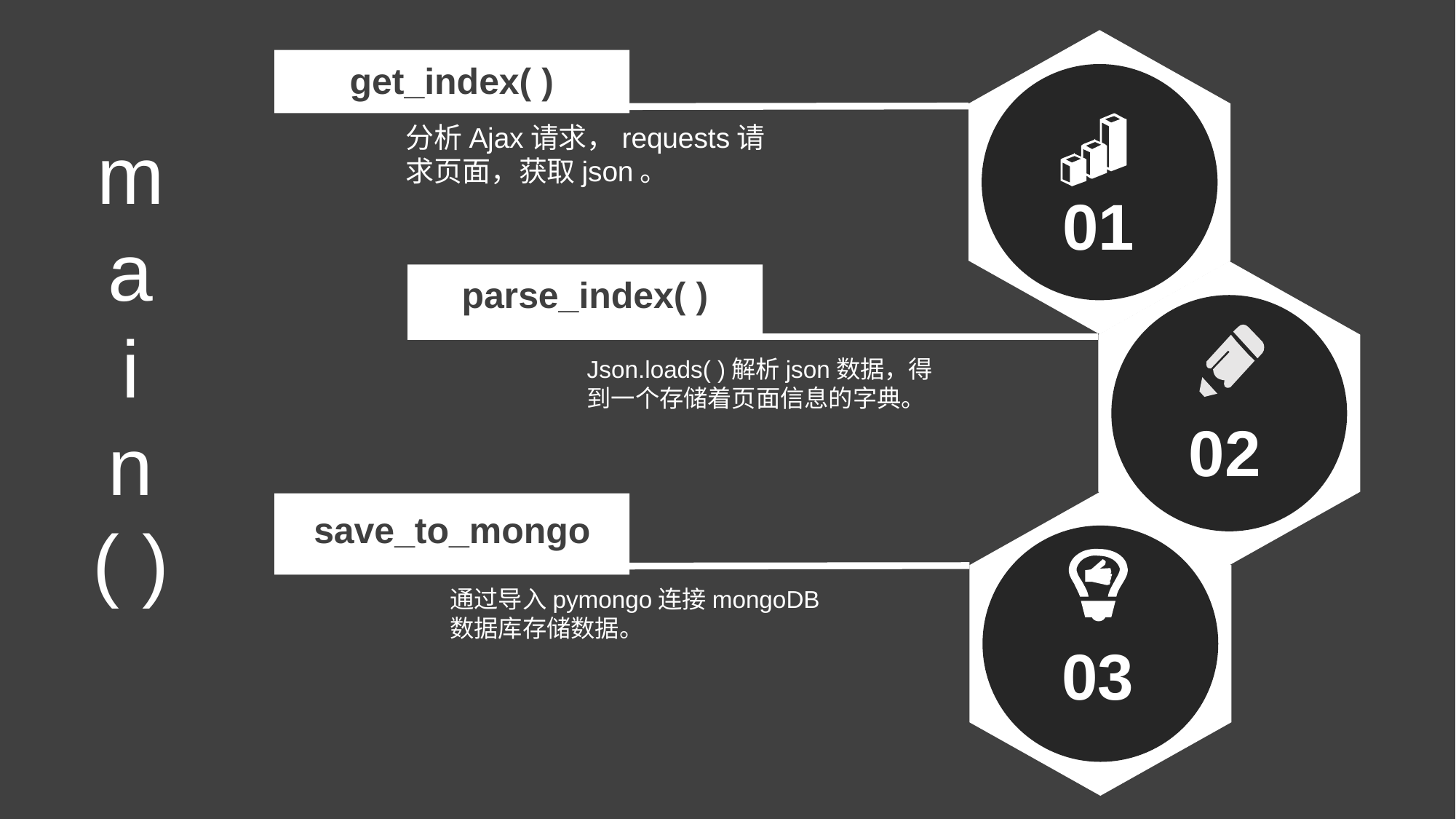

01

get_index( )

分析Ajax请求，requests请求页面，获取json。
m
a
i
n
( )

02

parse_index( )

Json.loads( )解析json数据，得到一个存储着页面信息的字典。

03

save_to_mongo

通过导入pymongo连接mongoDB数据库存储数据。